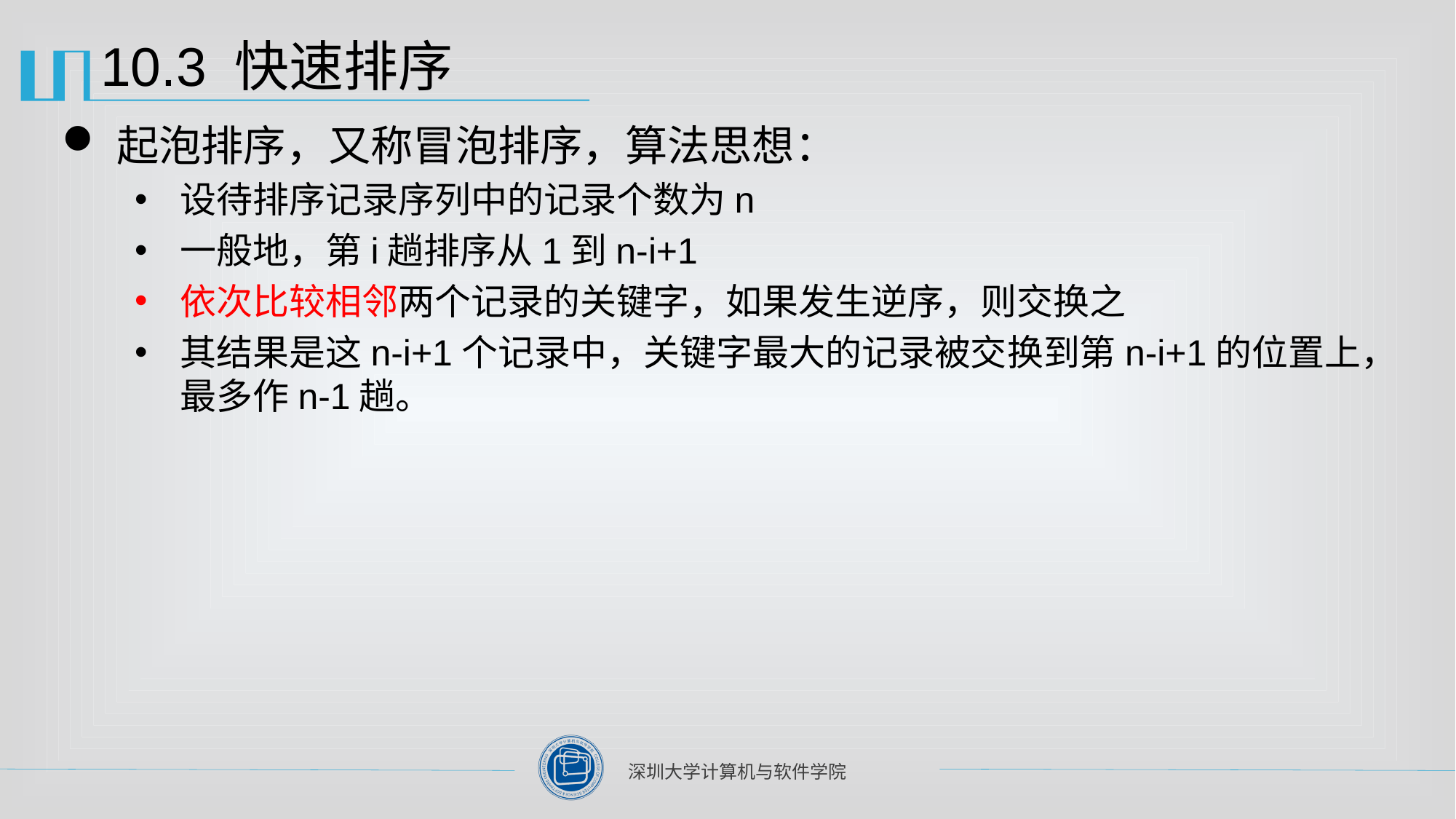

# 10.3 快速排序
起泡排序，又称冒泡排序，算法思想：
设待排序记录序列中的记录个数为n
一般地，第i趟排序从1到n-i+1
依次比较相邻两个记录的关键字，如果发生逆序，则交换之
其结果是这n-i+1个记录中，关键字最大的记录被交换到第n-i+1的位置上，最多作n-1趟。

28